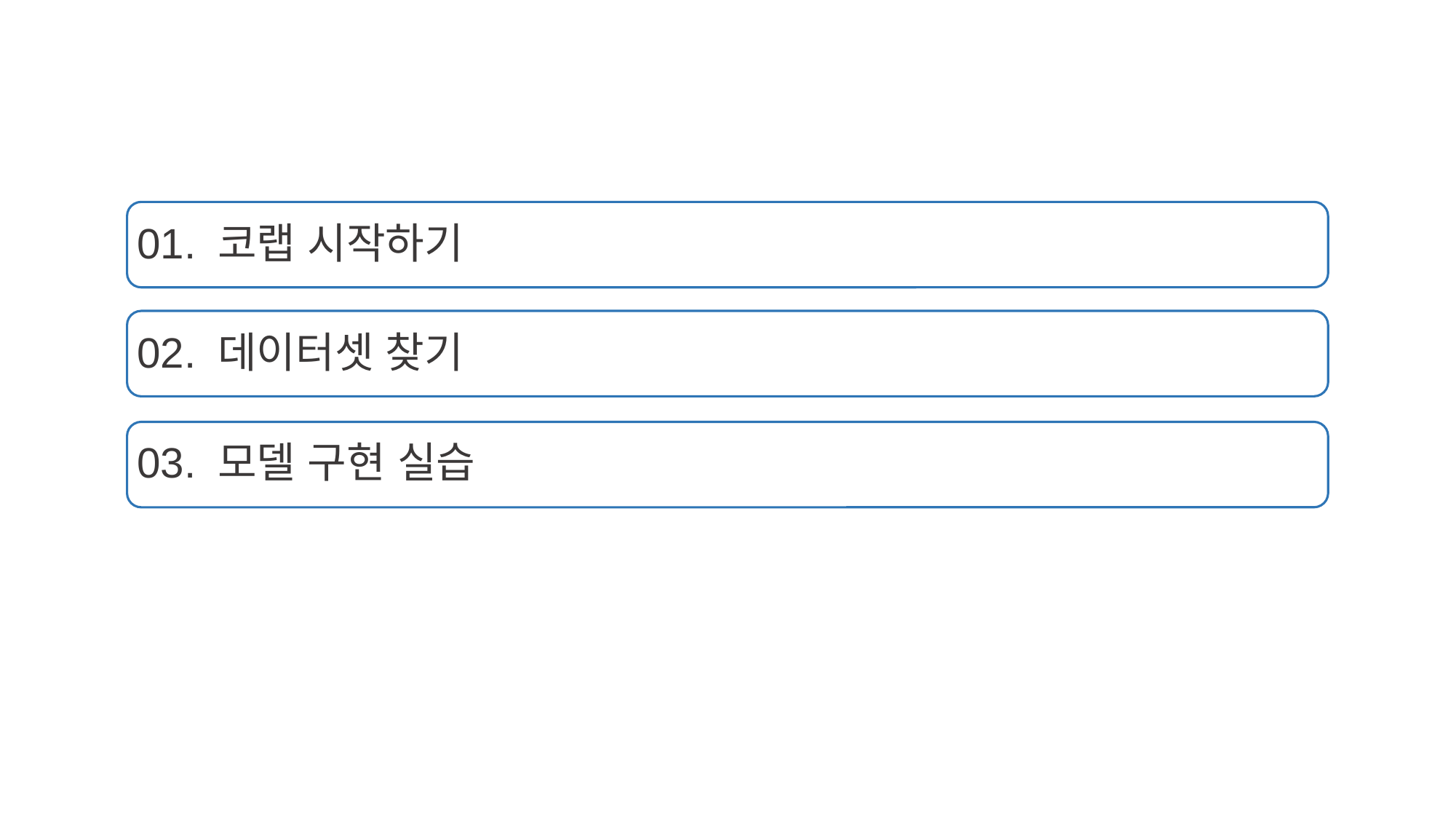

01. 코랩 시작하기
02. 데이터셋 찾기
03. 모델 구현 실습